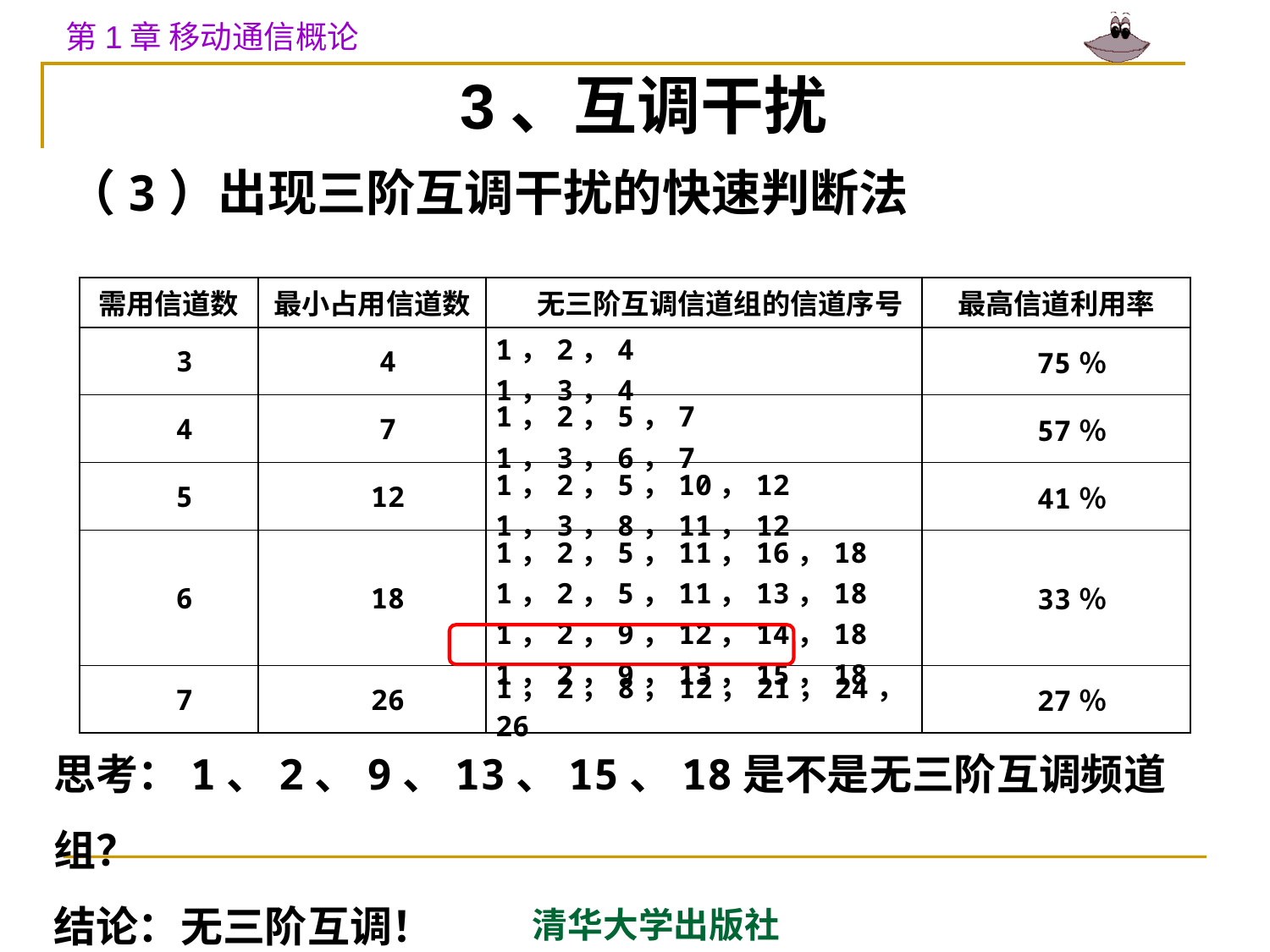

3、互调干扰
（3）出现三阶互调干扰的快速判断法

| 需用信道数 | 最小占用信道数 | 无三阶互调信道组的信道序号 | 最高信道利用率 |
| --- | --- | --- | --- |
| 3 | 4 | 1，2，4 1，3，4 | 75％ |
| 4 | 7 | 1，2，5，7 1，3，6，7 | 57％ |
| 5 | 12 | 1，2，5，10，12 1，3，8，11，12 | 41％ |
| 6 | 18 | 1，2，5，11，16，18 1，2，5，11，13，18 1，2，9，12，14，18 1，2，9，13，15，18 | 33％ |
| 7 | 26 | 1，2，8，12，21，24，26 | 27％ |

思考：1、2、9、13、15、18是不是无三阶互调频道组？
结论：无三阶互调！